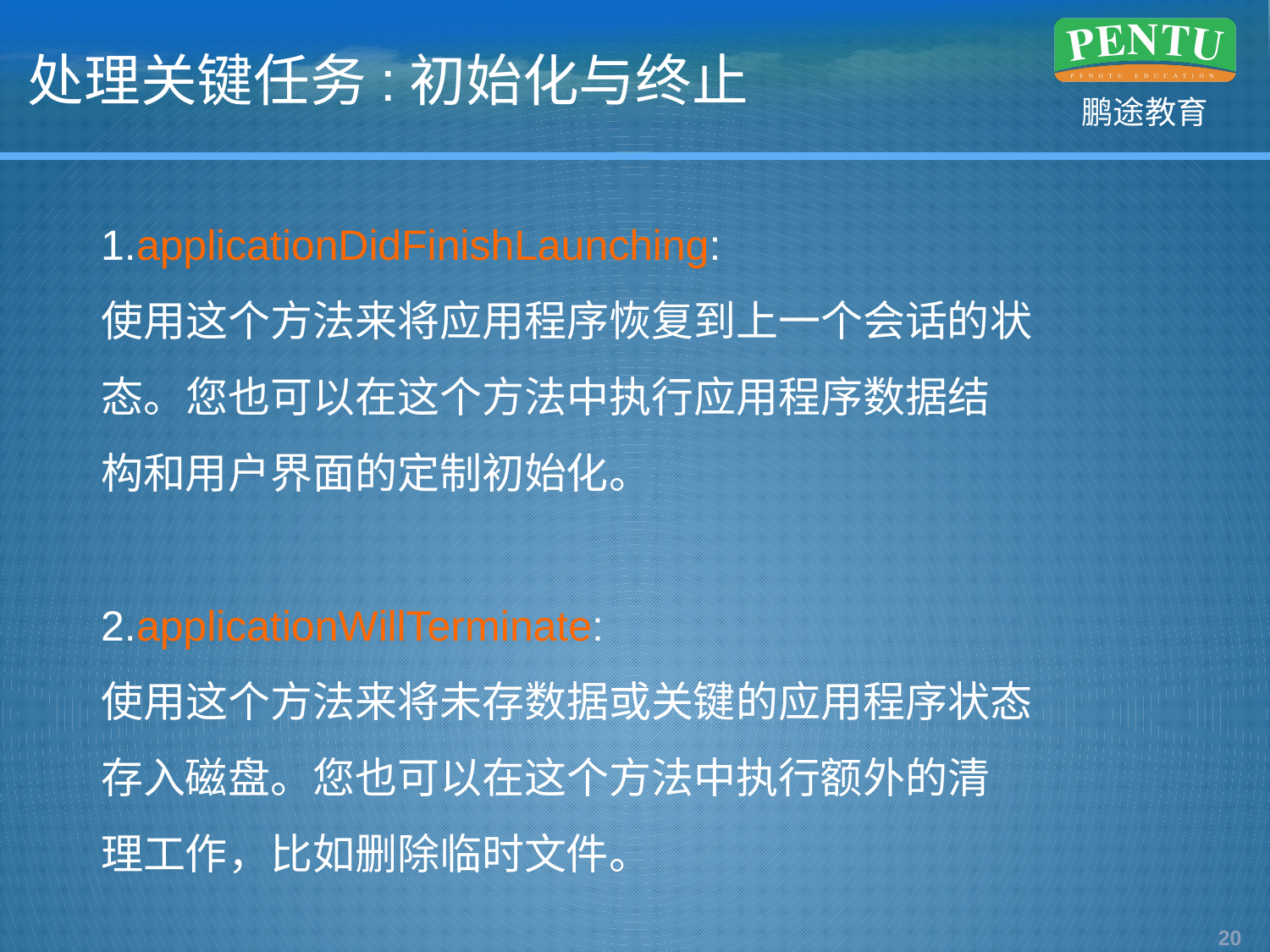

# 处理关键任务:初始化与终止
1.applicationDidFinishLaunching:
使用这个方法来将应用程序恢复到上一个会话的状
态。您也可以在这个方法中执行应用程序数据结
构和用户界面的定制初始化。

2.applicationWillTerminate:
使用这个方法来将未存数据或关键的应用程序状态
存入磁盘。您也可以在这个方法中执行额外的清
理工作，比如删除临时文件。
20